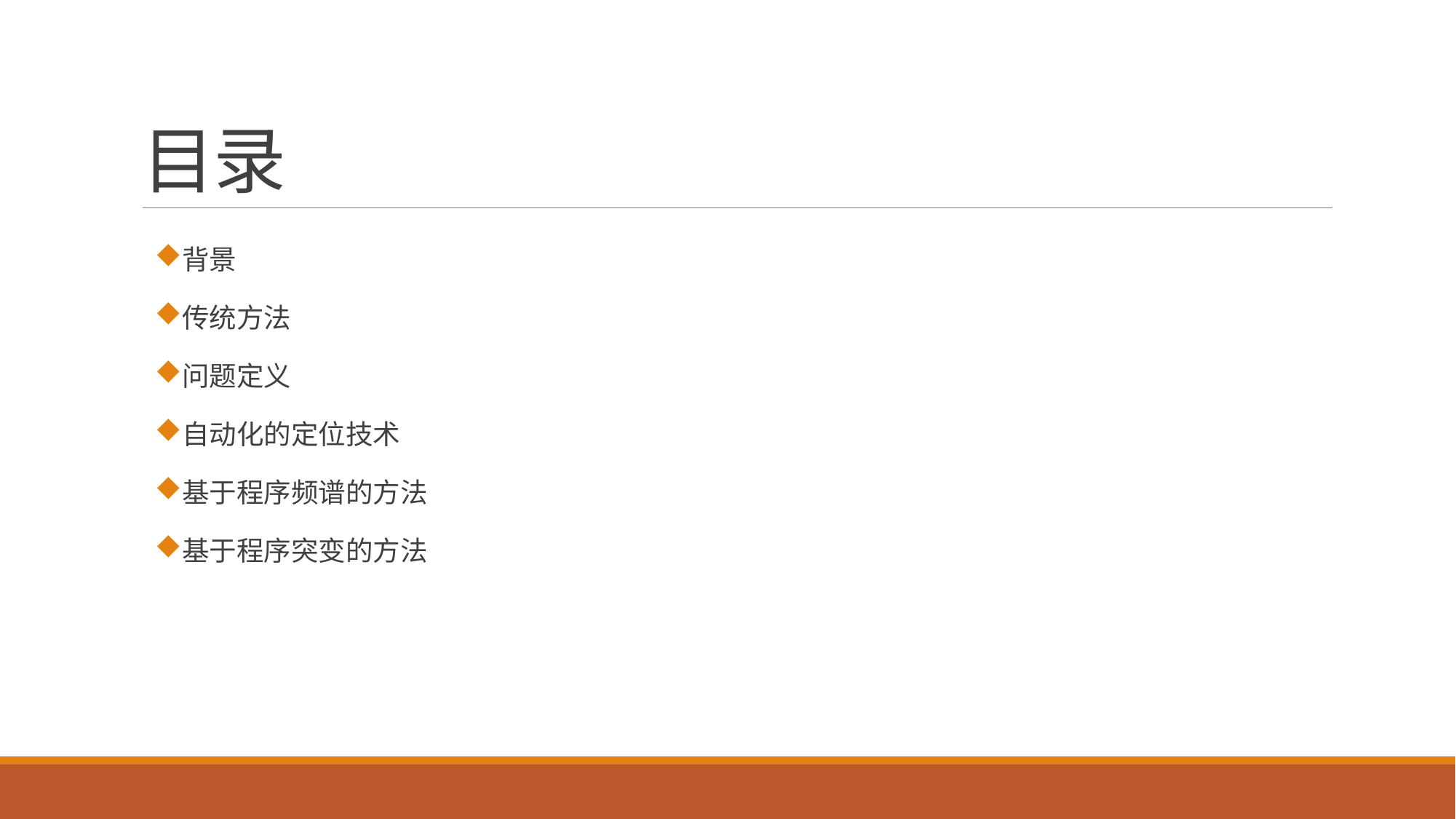

# 目录
背景
传统方法
问题定义
自动化的定位技术
基于程序频谱的方法
基于程序突变的方法